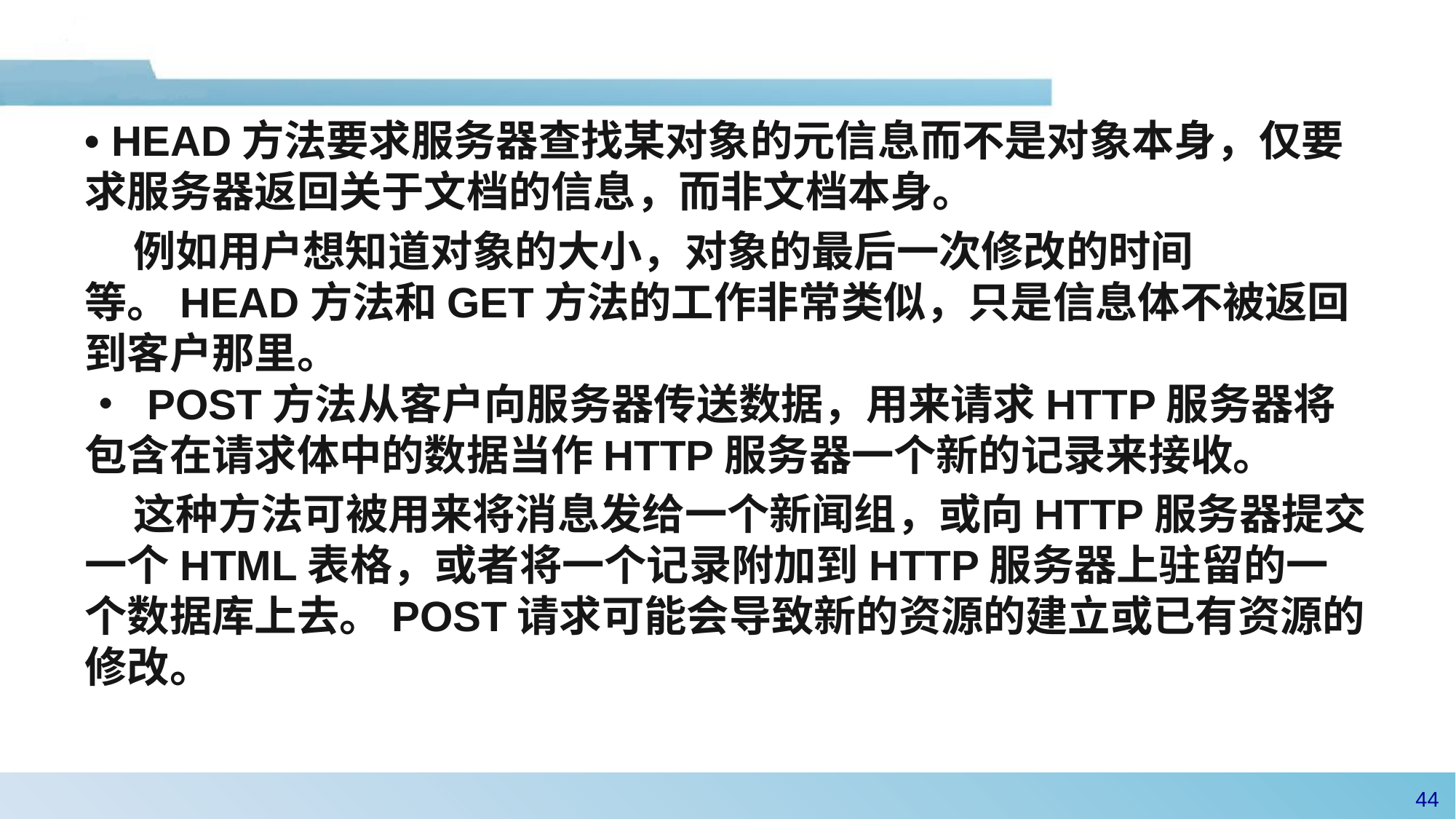

• HEAD方法要求服务器查找某对象的元信息而不是对象本身，仅要求服务器返回关于文档的信息，而非文档本身。
    例如用户想知道对象的大小，对象的最后一次修改的时间等。HEAD方法和GET方法的工作非常类似，只是信息体不被返回到客户那里。
• POST方法从客户向服务器传送数据，用来请求HTTP服务器将包含在请求体中的数据当作HTTP服务器一个新的记录来接收。
    这种方法可被用来将消息发给一个新闻组，或向HTTP服务器提交一个HTML表格，或者将一个记录附加到HTTP服务器上驻留的一个数据库上去。POST请求可能会导致新的资源的建立或已有资源的修改。
44